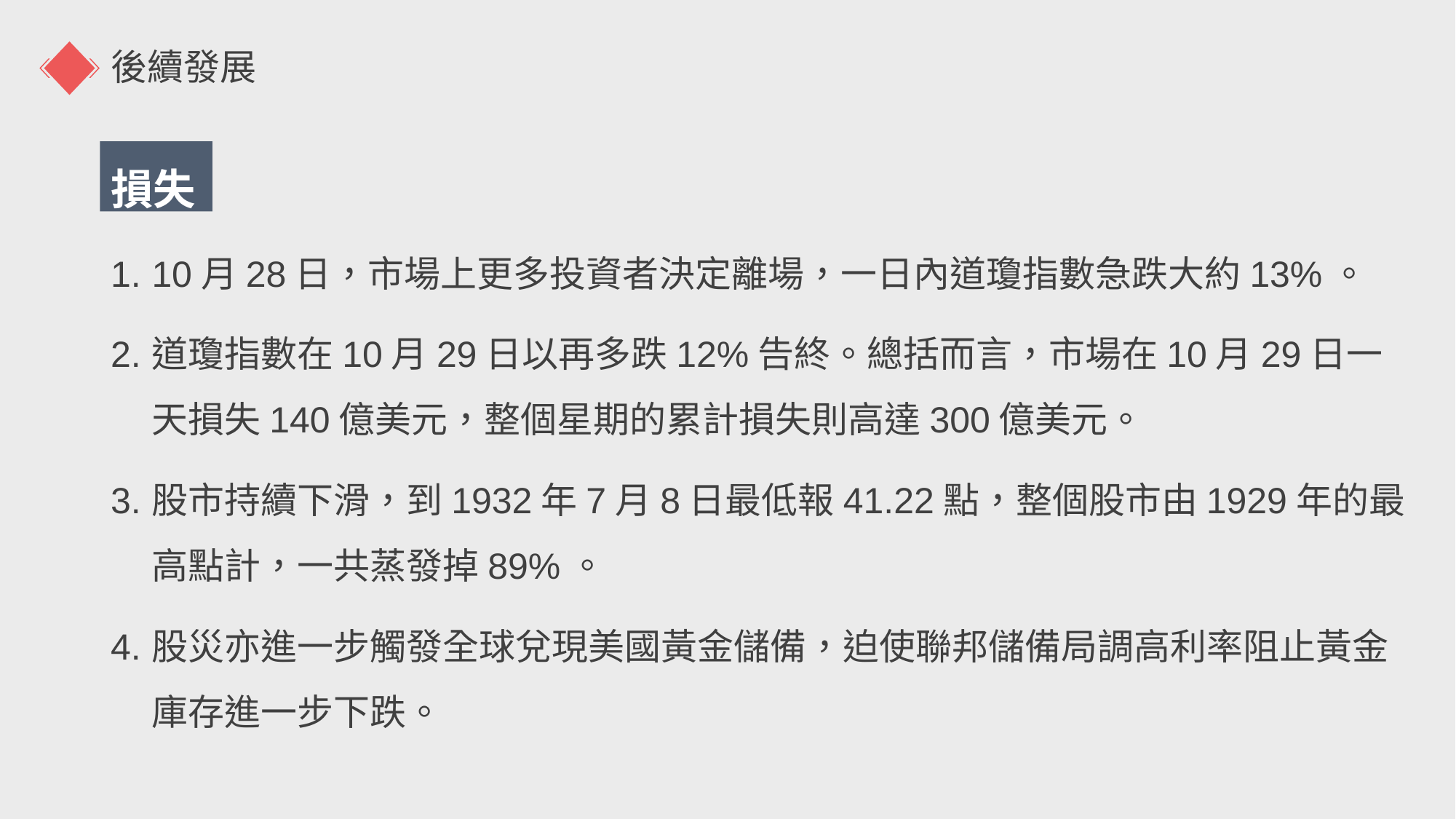

後續發展
損失
10月28日，市場上更多投資者決定離場，一日內道瓊指數急跌大約13%。
道瓊指數在10月29日以再多跌12%告終。總括而言，市場在10月29日一天損失140億美元，整個星期的累計損失則高達300億美元。
股市持續下滑，到1932年7月8日最低報41.22點，整個股市由1929年的最高點計，一共蒸發掉89%。
股災亦進一步觸發全球兌現美國黃金儲備，迫使聯邦儲備局調高利率阻止黃金庫存進一步下跌。